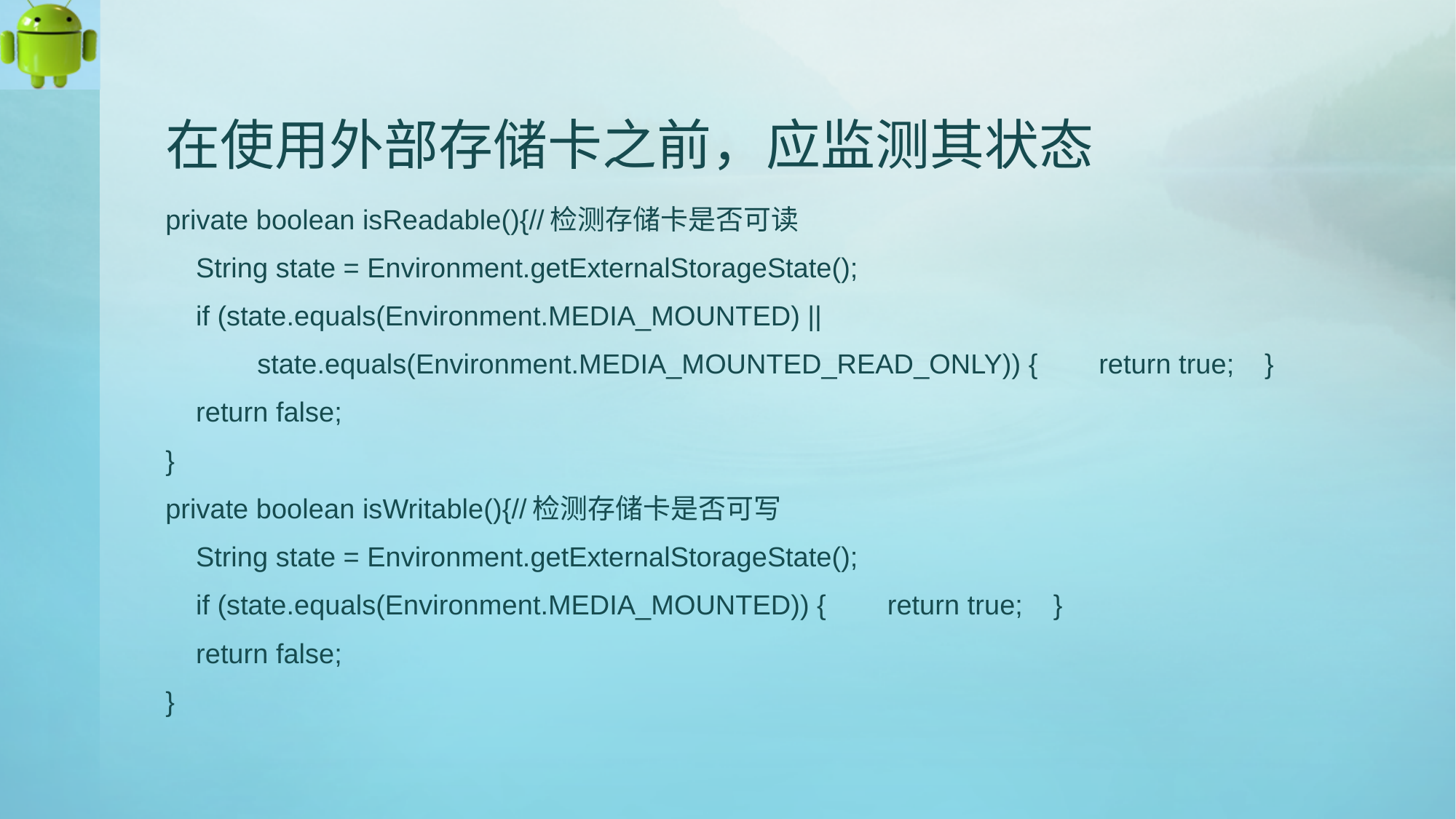

# 在使用外部存储卡之前，应监测其状态
private boolean isReadable(){//检测存储卡是否可读
    String state = Environment.getExternalStorageState();
    if (state.equals(Environment.MEDIA_MOUNTED) ||
            state.equals(Environment.MEDIA_MOUNTED_READ_ONLY)) {        return true;    }
    return false;
}
private boolean isWritable(){//检测存储卡是否可写
    String state = Environment.getExternalStorageState();
    if (state.equals(Environment.MEDIA_MOUNTED)) {        return true;    }
    return false;
}